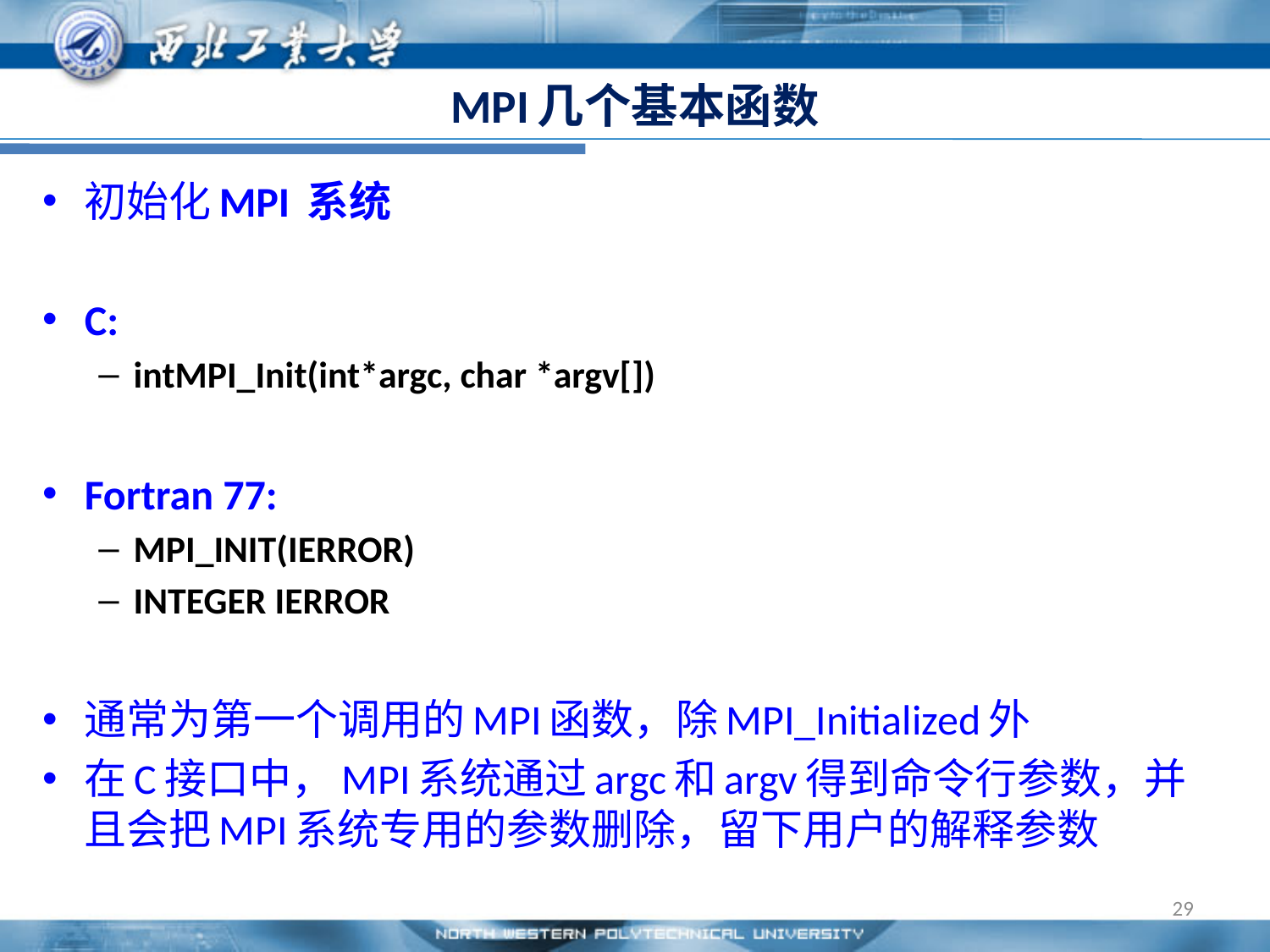

# MPI几个基本函数
初始化MPI 系统

C:
intMPI_Init(int*argc, char *argv[])

Fortran 77:
MPI_INIT(IERROR)
INTEGER IERROR

通常为第一个调用的MPI函数，除MPI_Initialized外
在C接口中，MPI系统通过argc和argv得到命令行参数，并且会把MPI系统专用的参数删除，留下用户的解释参数

29